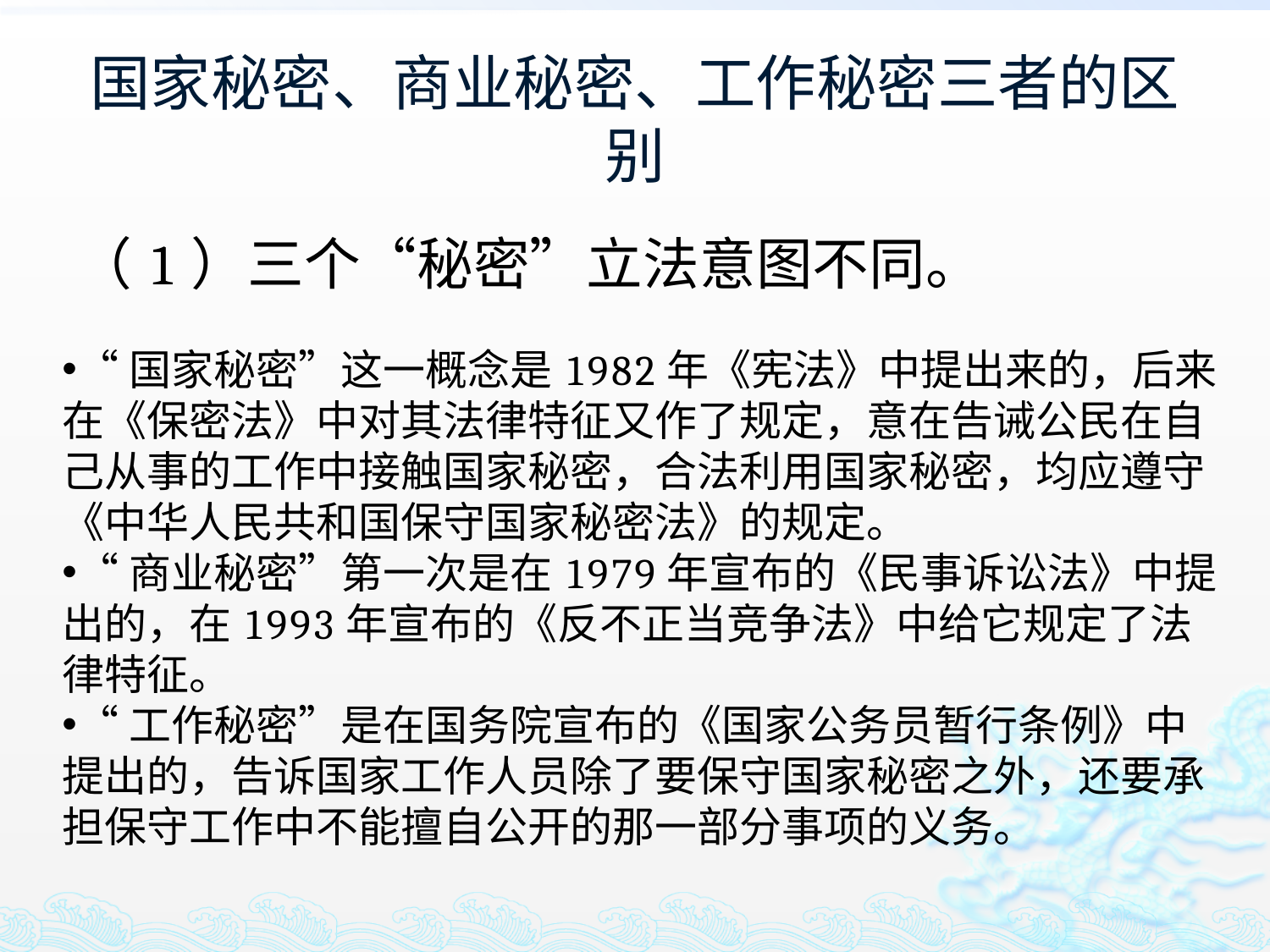

# 国家秘密、商业秘密、工作秘密三者的区别
（1）三个“秘密”立法意图不同。
“国家秘密”这一概念是1982年《宪法》中提出来的，后来在《保密法》中对其法律特征又作了规定，意在告诫公民在自己从事的工作中接触国家秘密，合法利用国家秘密，均应遵守《中华人民共和国保守国家秘密法》的规定。
“商业秘密”第一次是在1979年宣布的《民事诉讼法》中提出的，在1993年宣布的《反不正当竞争法》中给它规定了法律特征。
“工作秘密”是在国务院宣布的《国家公务员暂行条例》中提出的，告诉国家工作人员除了要保守国家秘密之外，还要承担保守工作中不能擅自公开的那一部分事项的义务。